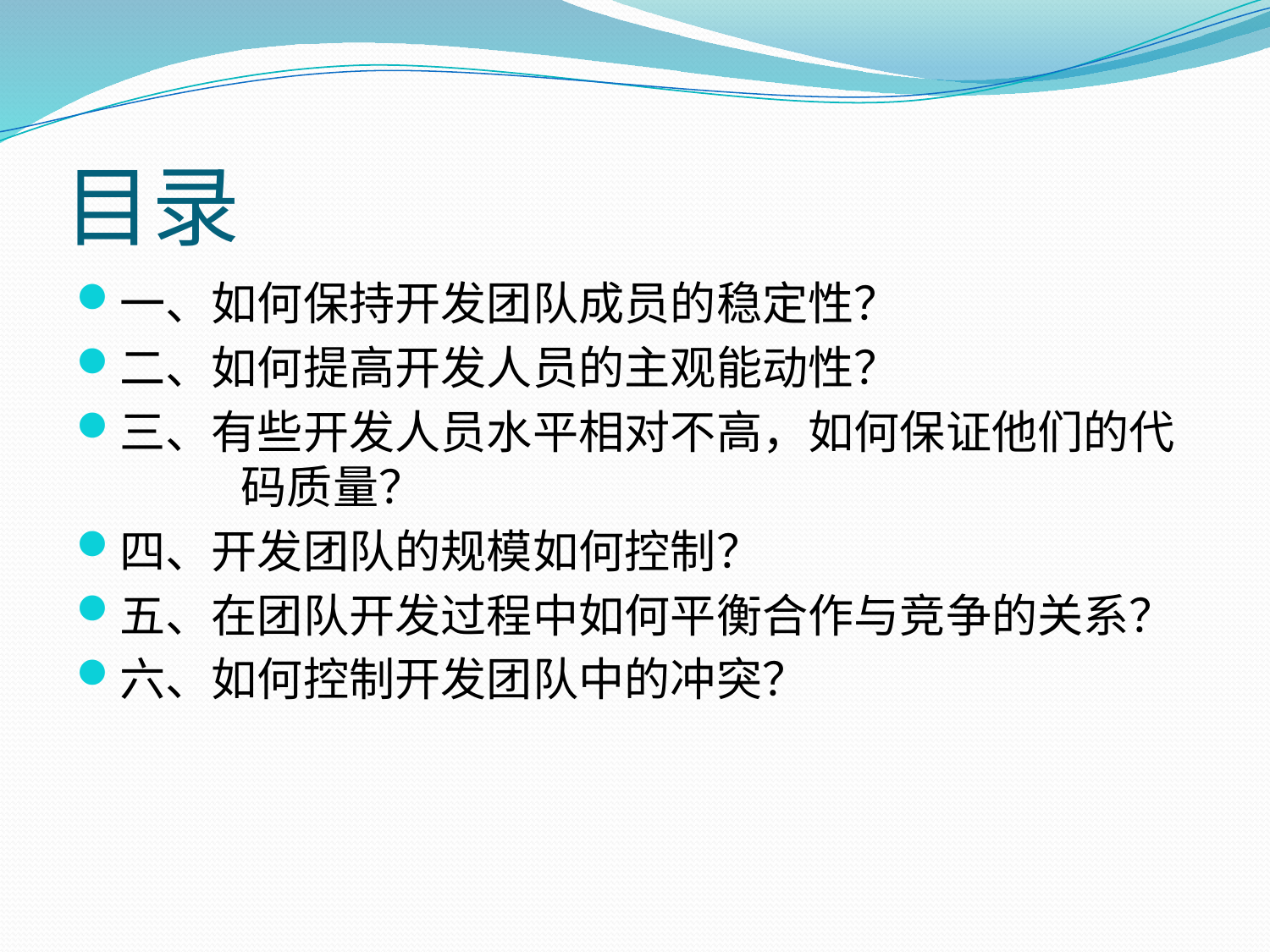

# 目录
一、如何保持开发团队成员的稳定性？
二、如何提高开发人员的主观能动性？
三、有些开发人员水平相对不高，如何保证他们的代	码质量？
四、开发团队的规模如何控制？
五、在团队开发过程中如何平衡合作与竞争的关系？
六、如何控制开发团队中的冲突？